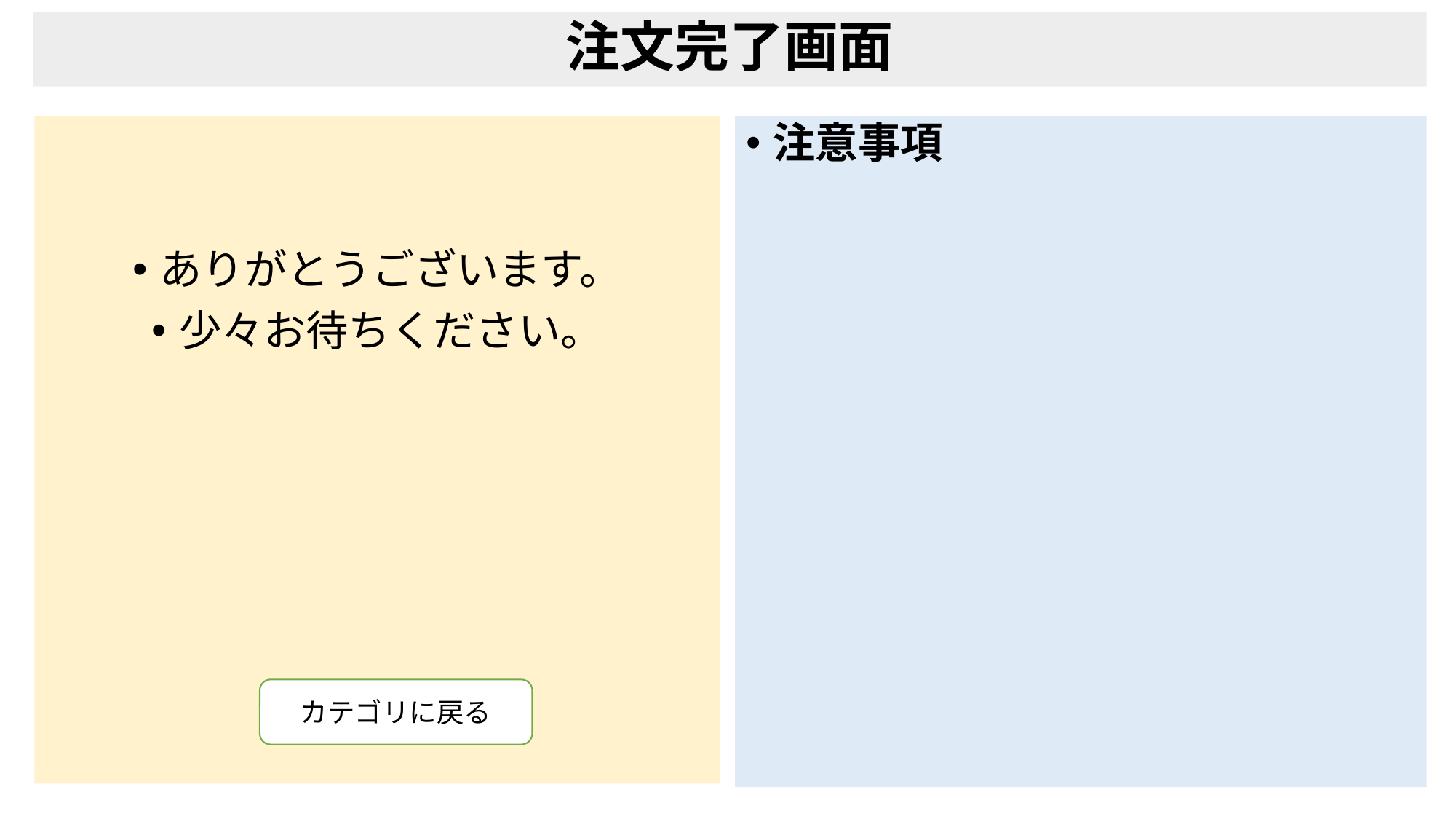

# 注文完了画面

ありがとうございます。
少々お待ちください。

注意事項
カテゴリに戻る